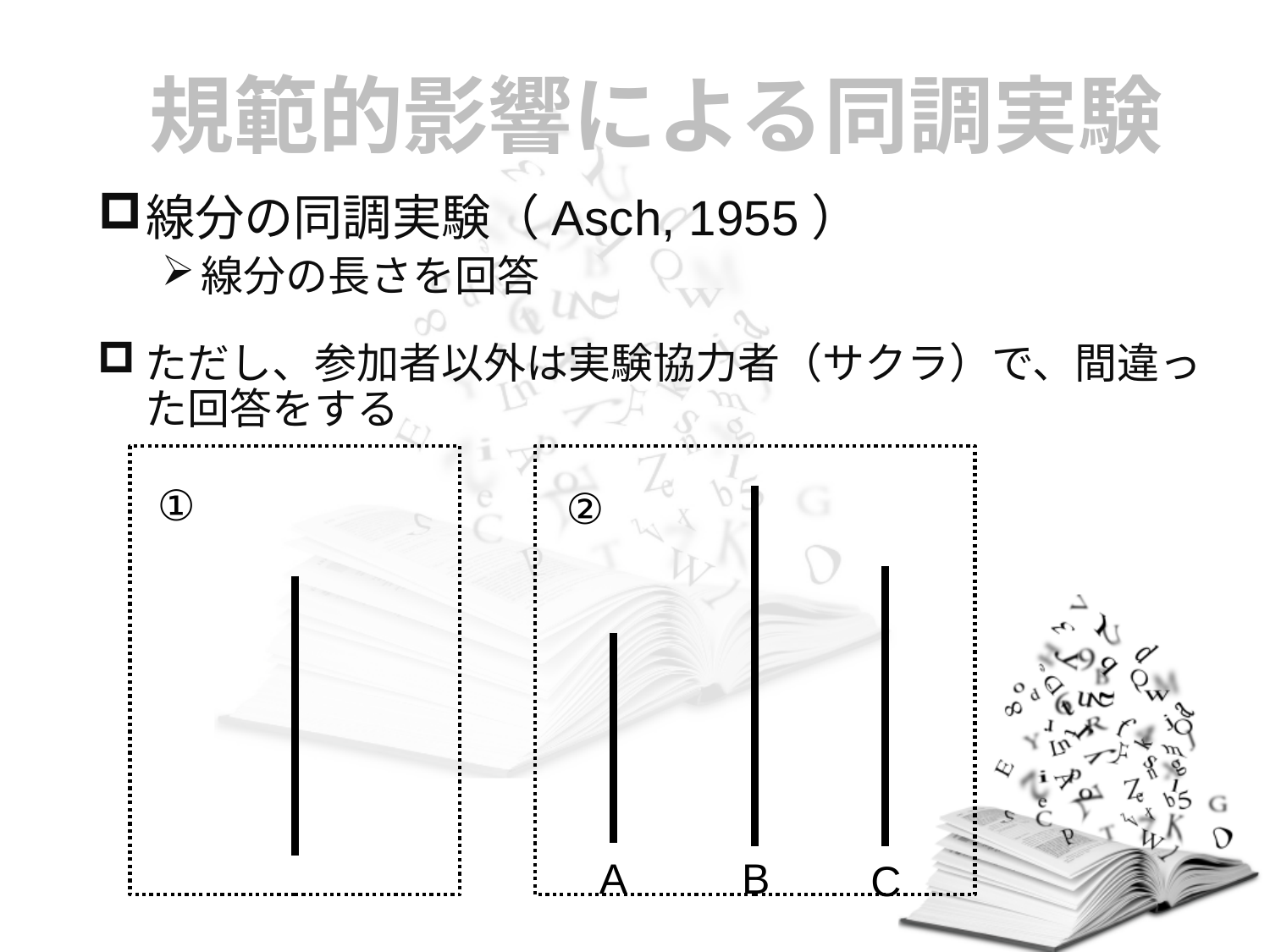

規範的影響による同調実験
線分の同調実験（Asch, 1955）
線分の長さを回答
ただし、参加者以外は実験協力者（サクラ）で、間違った回答をする

①
②
A
B
C